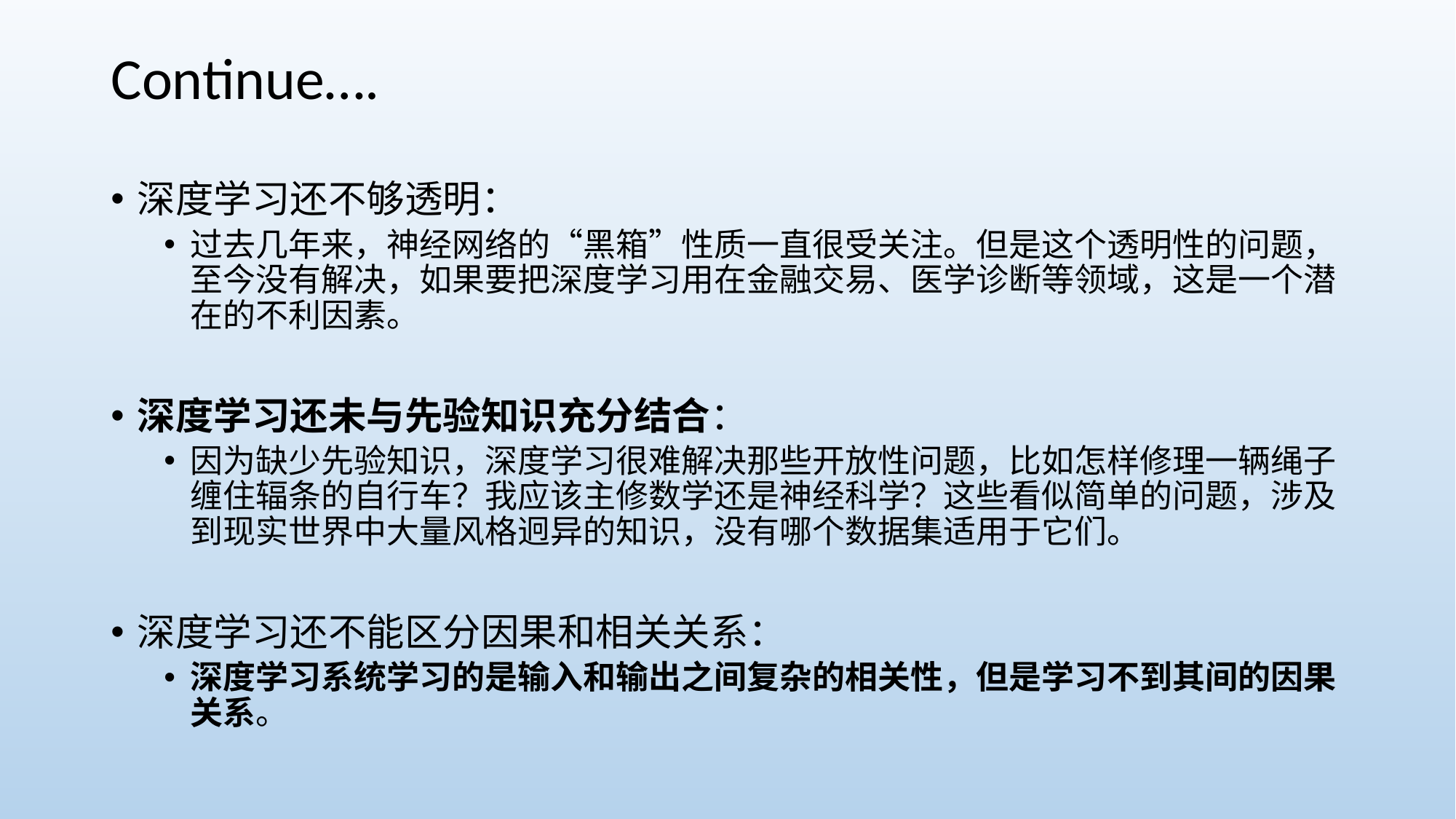

# Continue….
深度学习还不够透明：
过去几年来，神经网络的“黑箱”性质一直很受关注。但是这个透明性的问题，至今没有解决，如果要把深度学习用在金融交易、医学诊断等领域，这是一个潜在的不利因素。

深度学习还未与先验知识充分结合：
因为缺少先验知识，深度学习很难解决那些开放性问题，比如怎样修理一辆绳子缠住辐条的自行车？我应该主修数学还是神经科学？这些看似简单的问题，涉及到现实世界中大量风格迥异的知识，没有哪个数据集适用于它们。

深度学习还不能区分因果和相关关系：
深度学习系统学习的是输入和输出之间复杂的相关性，但是学习不到其间的因果关系。